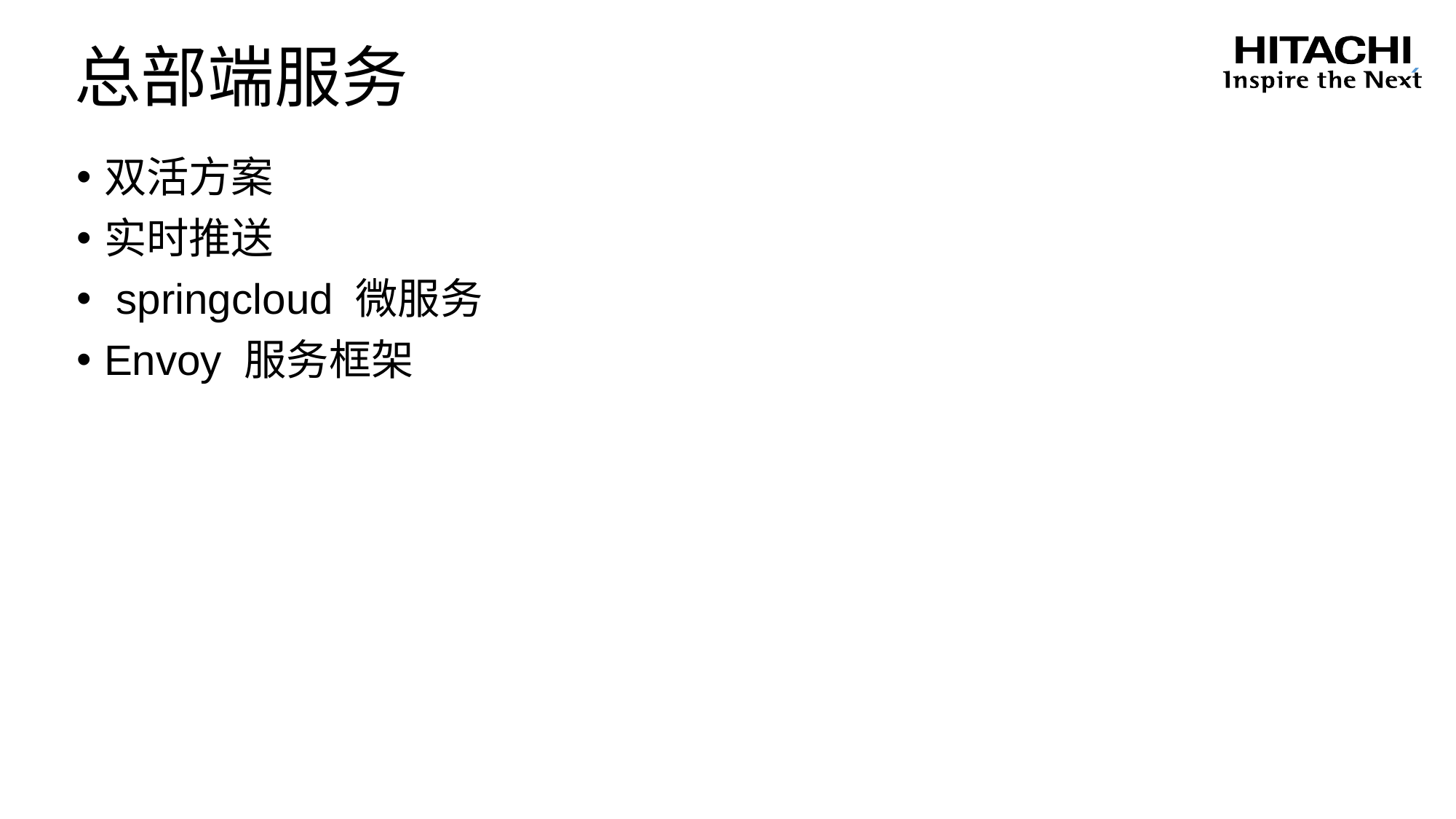

总部端服务
双活方案
实时推送
 springcloud 微服务
Envoy 服务框架